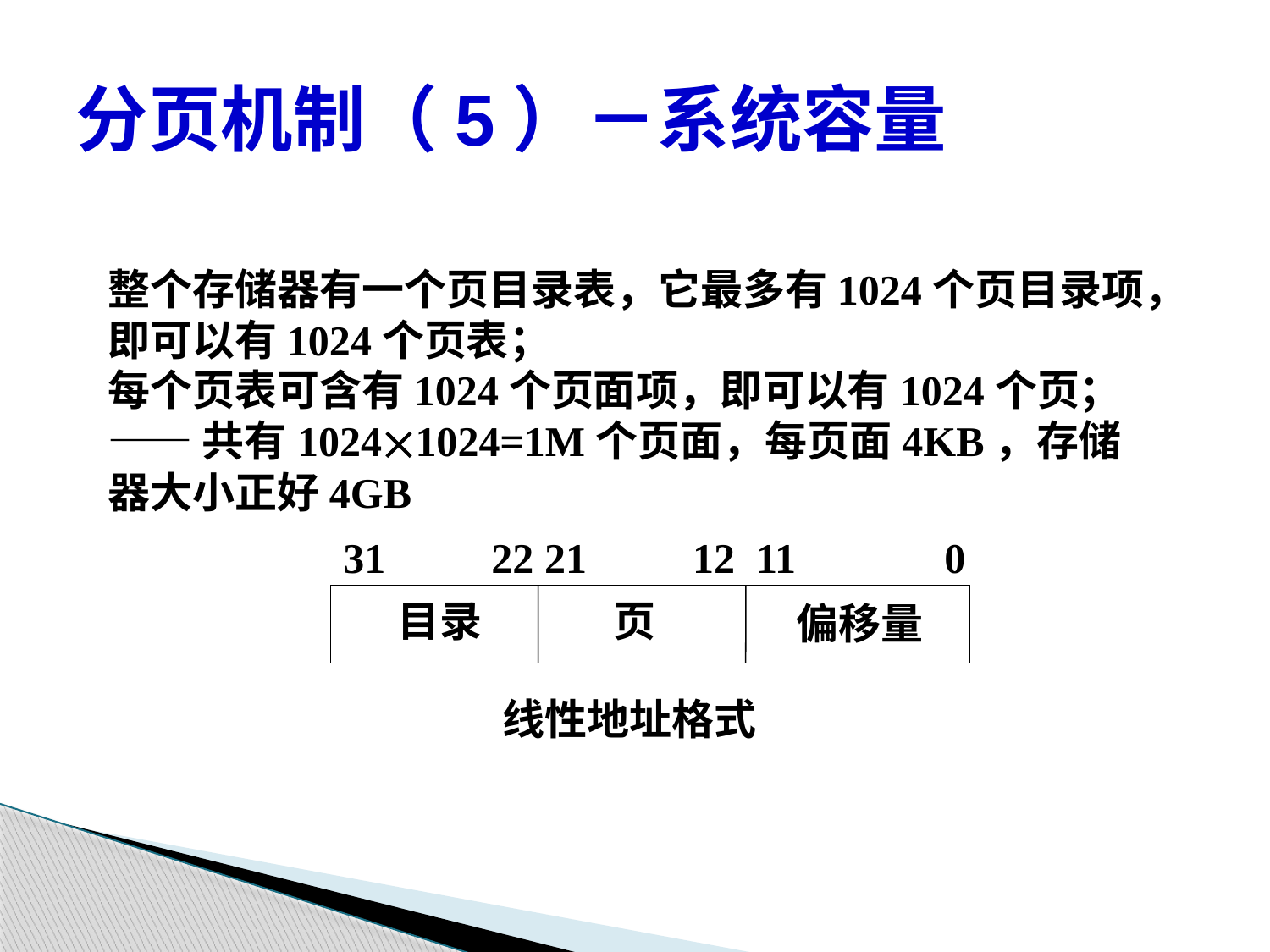

# 分页机制（5）－系统容量
整个存储器有一个页目录表，它最多有1024个页目录项，即可以有1024个页表；
每个页表可含有1024个页面项，即可以有1024个页；
——共有1024×1024=1M个页面，每页面4KB，存储器大小正好4GB
31          22 21          12  11              0

页
目录
偏移量
线性地址格式